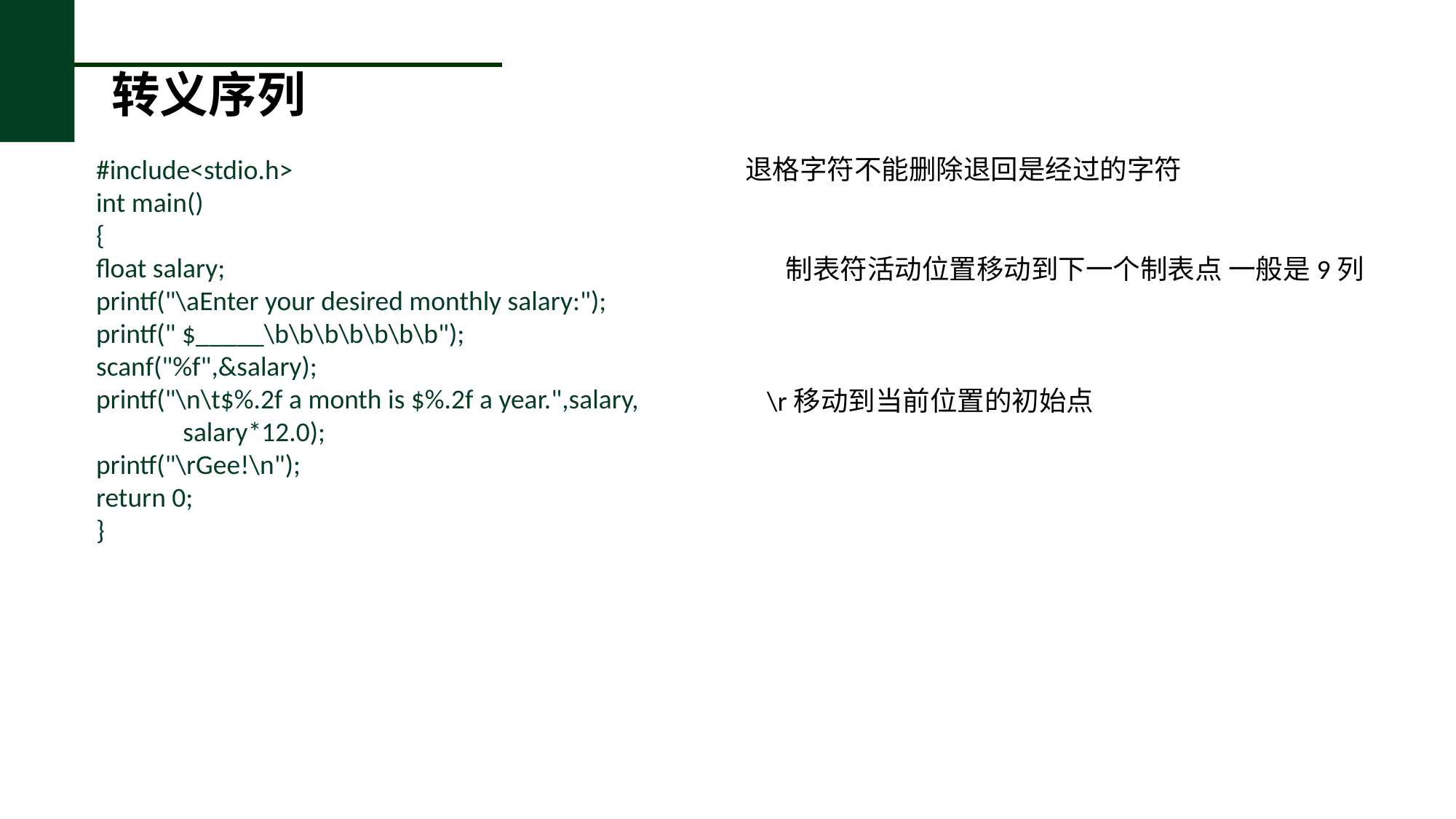

# 转义序列
#include<stdio.h>
int main()
{
float salary;
printf("\aEnter your desired monthly salary:");
printf(" $_____\b\b\b\b\b\b\b");
scanf("%f",&salary);
printf("\n\t$%.2f a month is $%.2f a year.",salary,
              salary*12.0);
printf("\rGee!\n");
return 0;
}
退格字符不能删除退回是经过的字符
制表符活动位置移动到下一个制表点 一般是9列
\r移动到当前位置的初始点